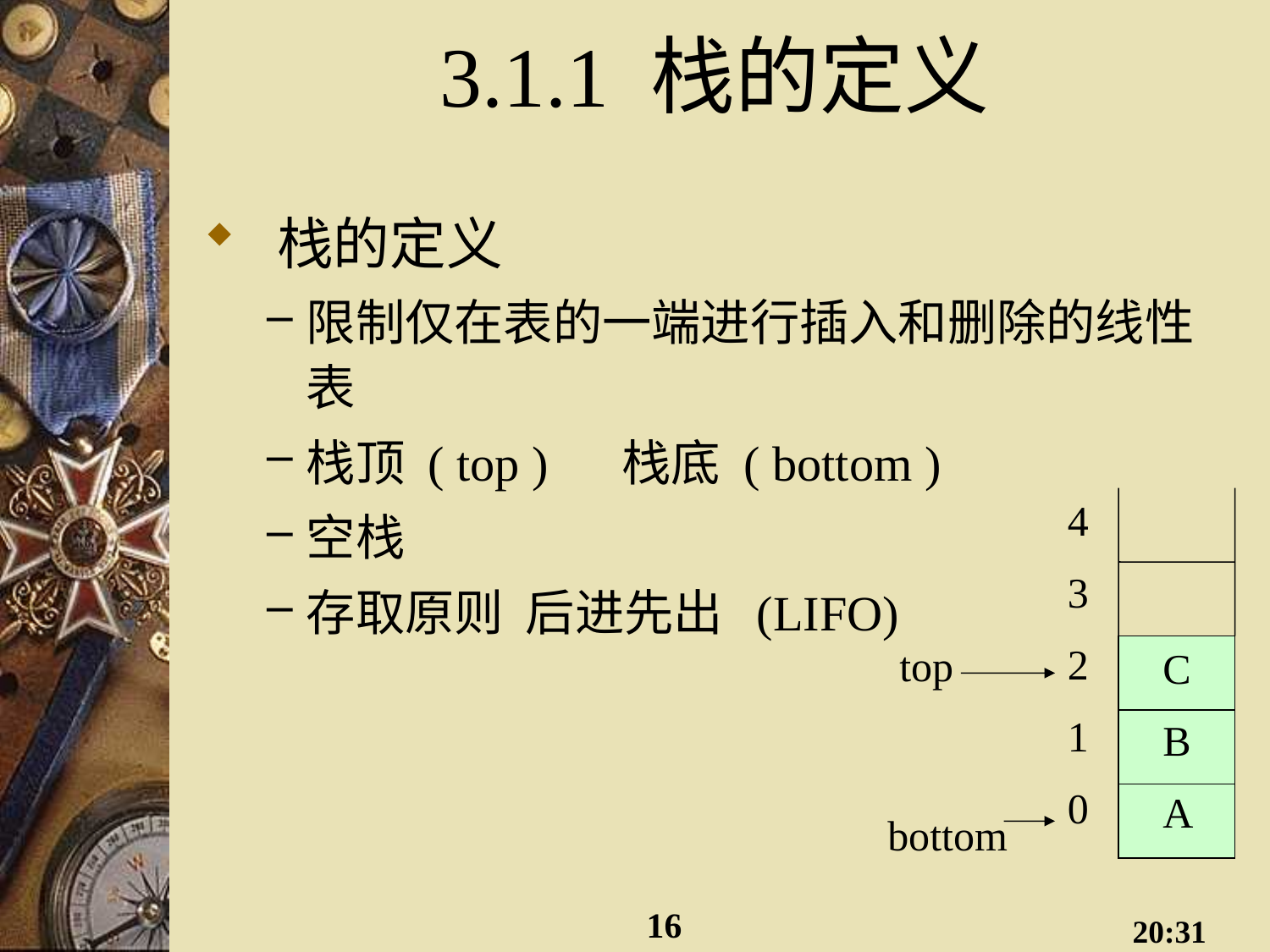

# 3.1.1 栈的定义
 栈的定义
限制仅在表的一端进行插入和删除的线性表
栈顶 ( top )     栈底 ( bottom )
空栈
存取原则  后进先出  (LIFO)
4
3
2
1
0

top

C
B
A

bottom